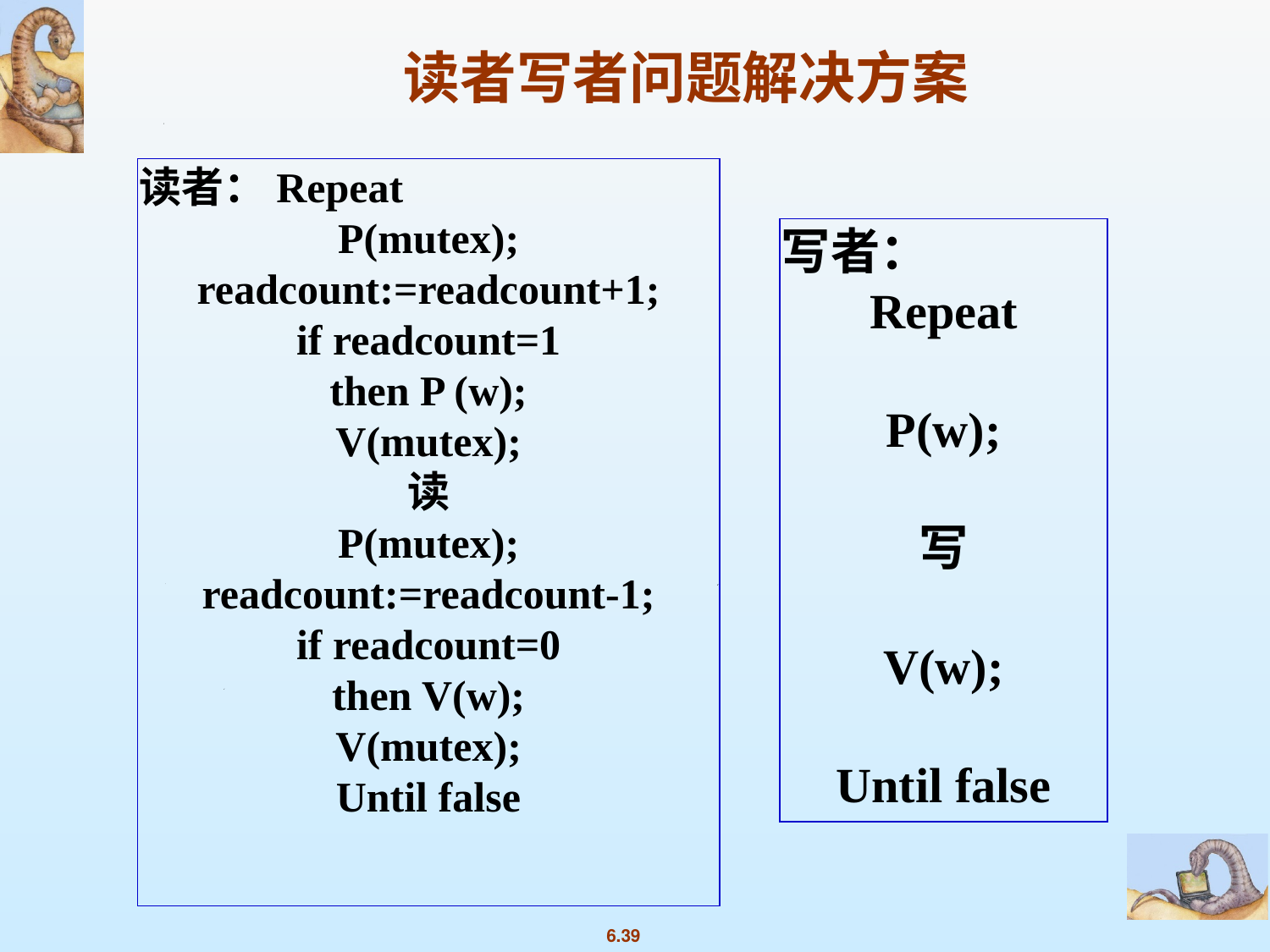

读者写者问题解决方案
读者：Repeat
P(mutex);
readcount:=readcount+1;
if readcount=1
then P (w);
V(mutex);
读
P(mutex);
readcount:=readcount-1;
if readcount=0
then V(w);
V(mutex);
Until false
写者：
Repeat

P(w);

写

V(w);

Until false